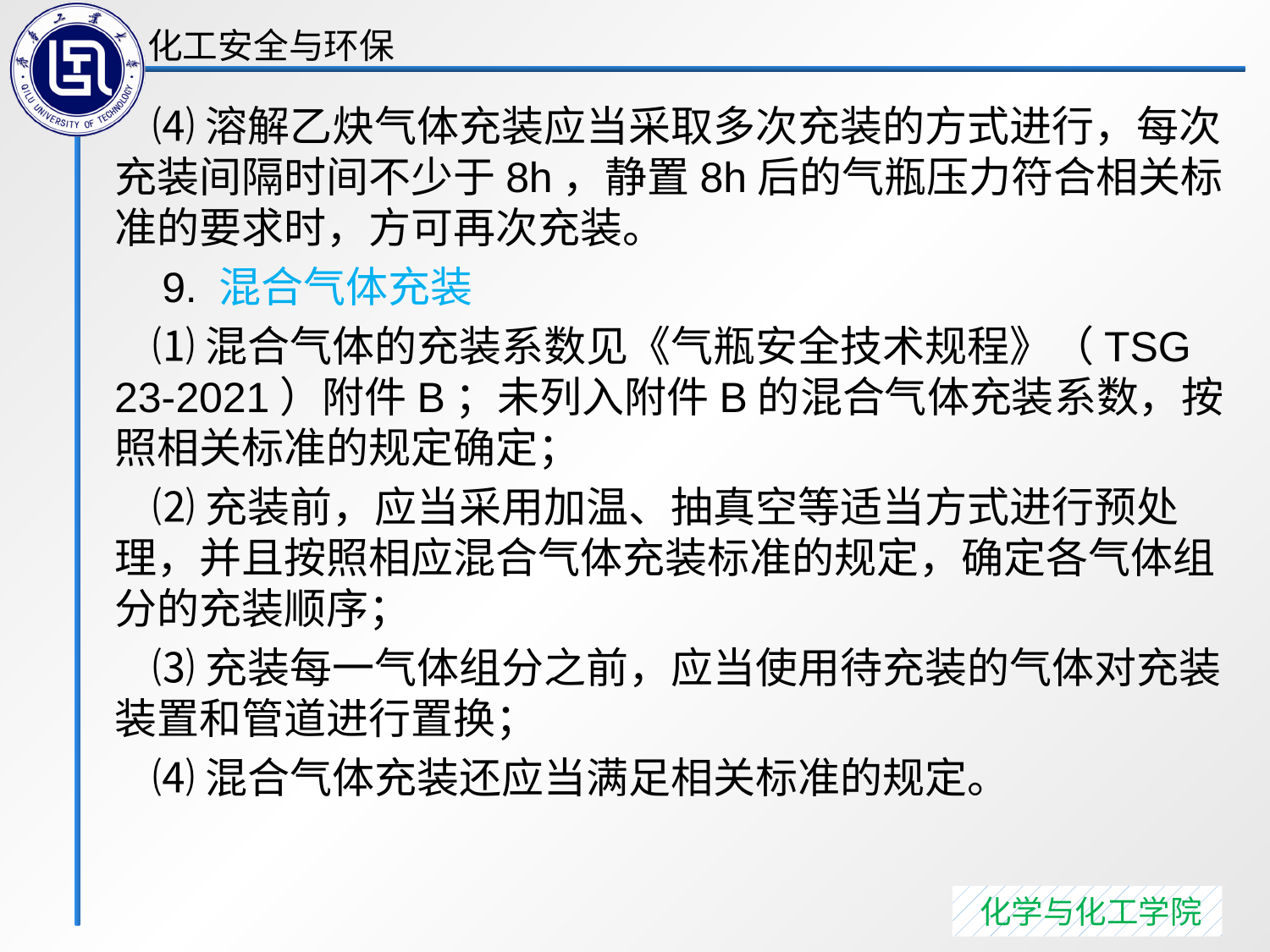

⑷溶解乙炔气体充装应当采取多次充装的方式进行，每次充装间隔时间不少于8h，静置8h后的气瓶压力符合相关标准的要求时，方可再次充装。
    9. 混合气体充装
    ⑴混合气体的充装系数见《气瓶安全技术规程》（TSG 23-2021）附件B；未列入附件B的混合气体充装系数，按照相关标准的规定确定；
    ⑵充装前，应当采用加温、抽真空等适当方式进行预处理，并且按照相应混合气体充装标准的规定，确定各气体组分的充装顺序；
    ⑶充装每一气体组分之前，应当使用待充装的气体对充装装置和管道进行置换；
    ⑷混合气体充装还应当满足相关标准的规定。